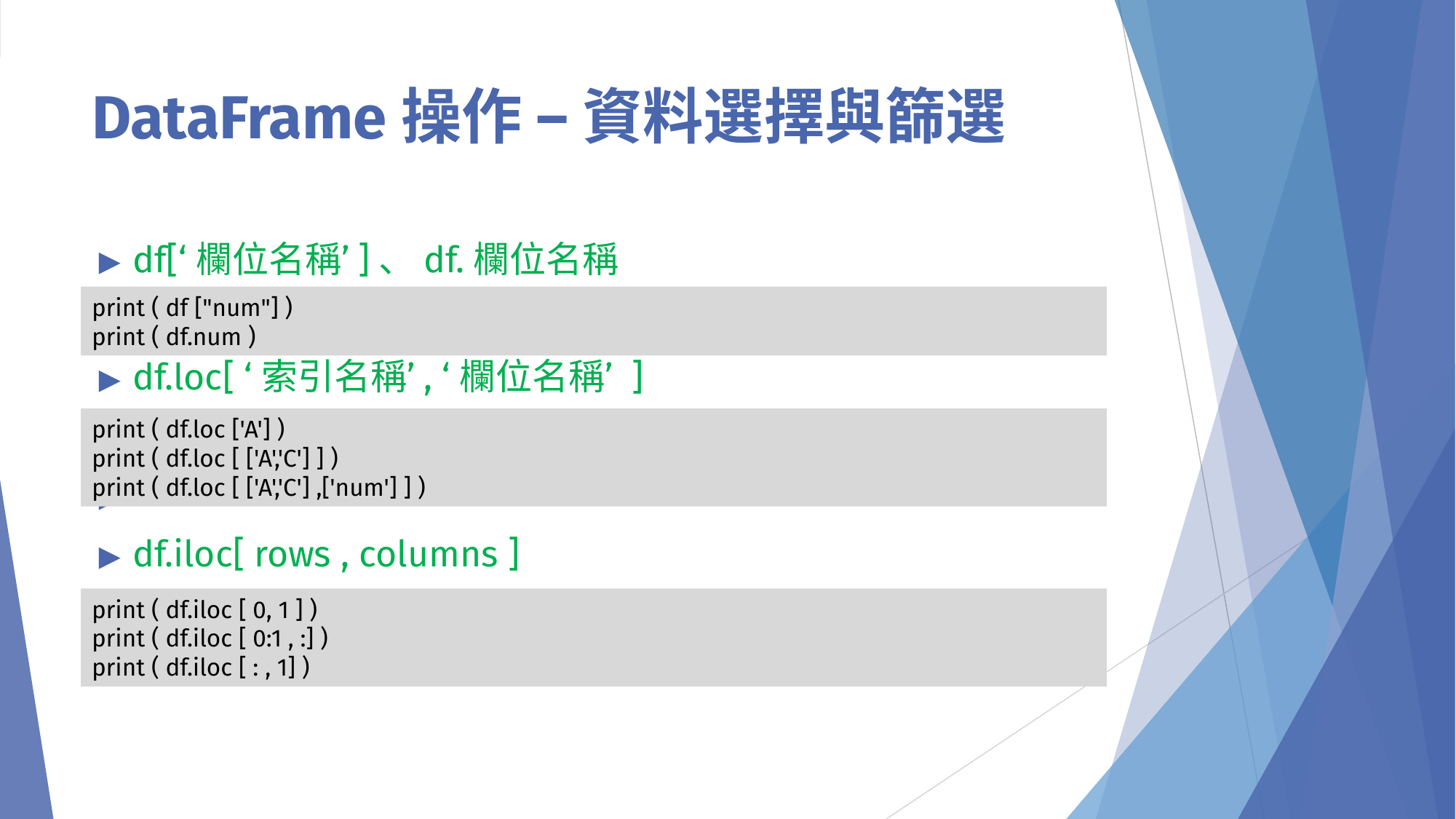

# DataFrame操作 – 資料選擇與篩選
df[‘欄位名稱’]、df.欄位名稱

df.loc[ ‘索引名稱’, ‘欄位名稱’ ]

df.iloc[ rows , columns ]
print ( df ["num"] )
print ( df.num )
print ( df.loc ['A'] )
print ( df.loc [ ['A','C'] ] )
print ( df.loc [ ['A','C'] ,['num'] ] )
print ( df.iloc [ 0, 1 ] )
print ( df.iloc [ 0:1 , :] )
print ( df.iloc [ : , 1] )